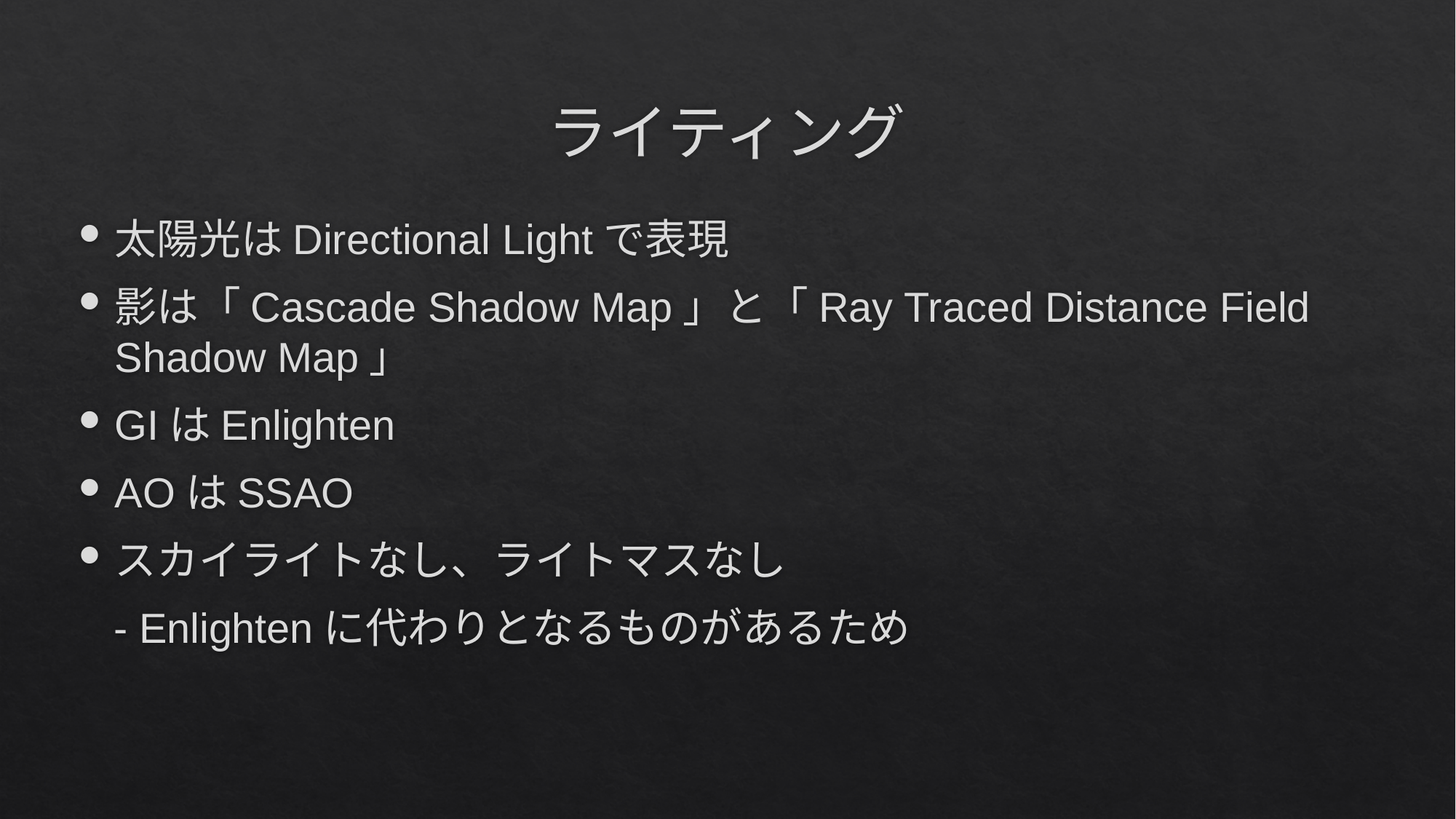

# ライティング
太陽光はDirectional Lightで表現
影は「Cascade Shadow Map」と「Ray Traced Distance Field Shadow Map」
GIはEnlighten
AOはSSAO
スカイライトなし、ライトマスなし
   - Enlightenに代わりとなるものがあるため